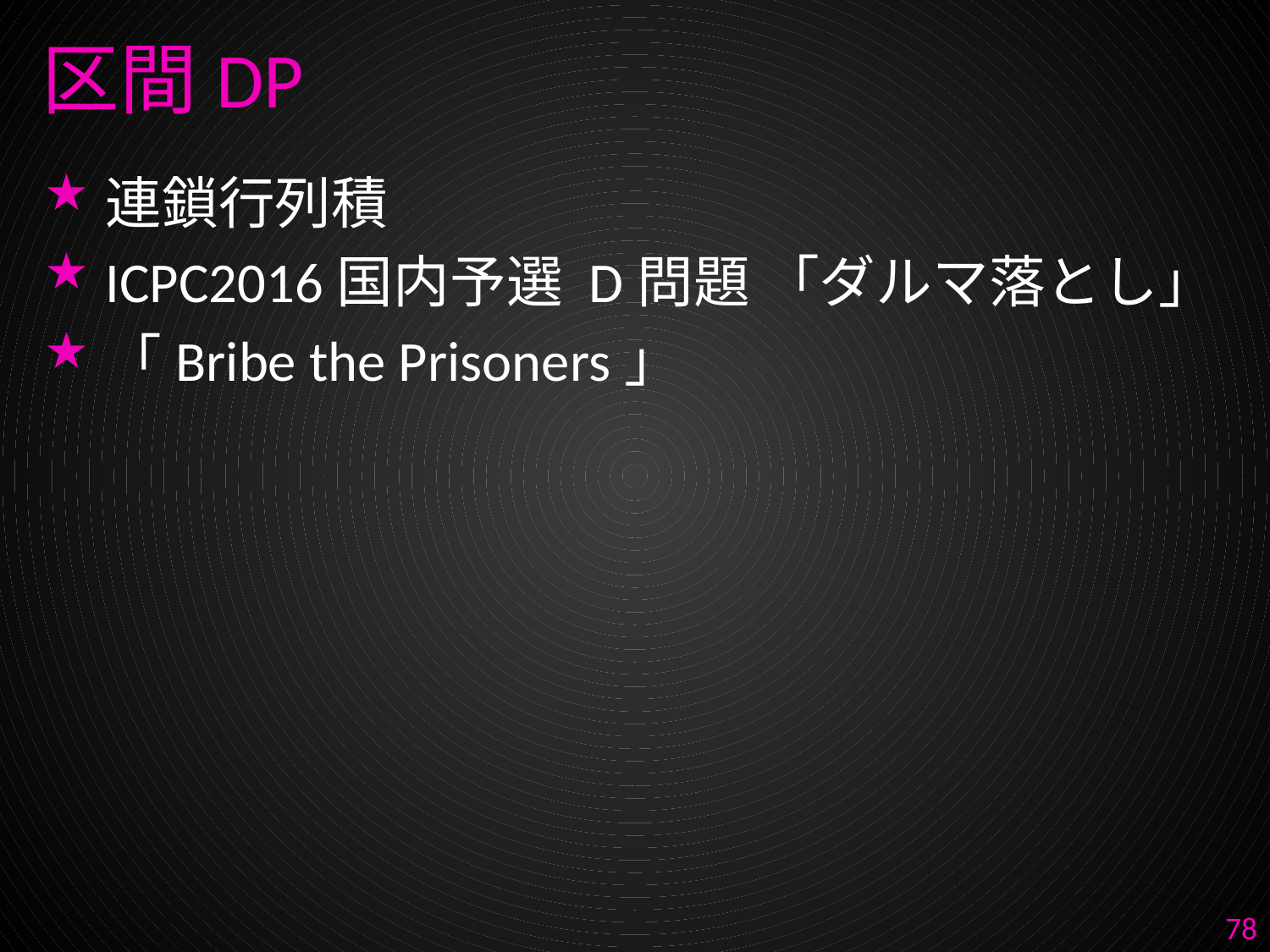

# 区間DP
連鎖行列積
ICPC2016国内予選 D問題 「ダルマ落とし」
「Bribe the Prisoners」
78